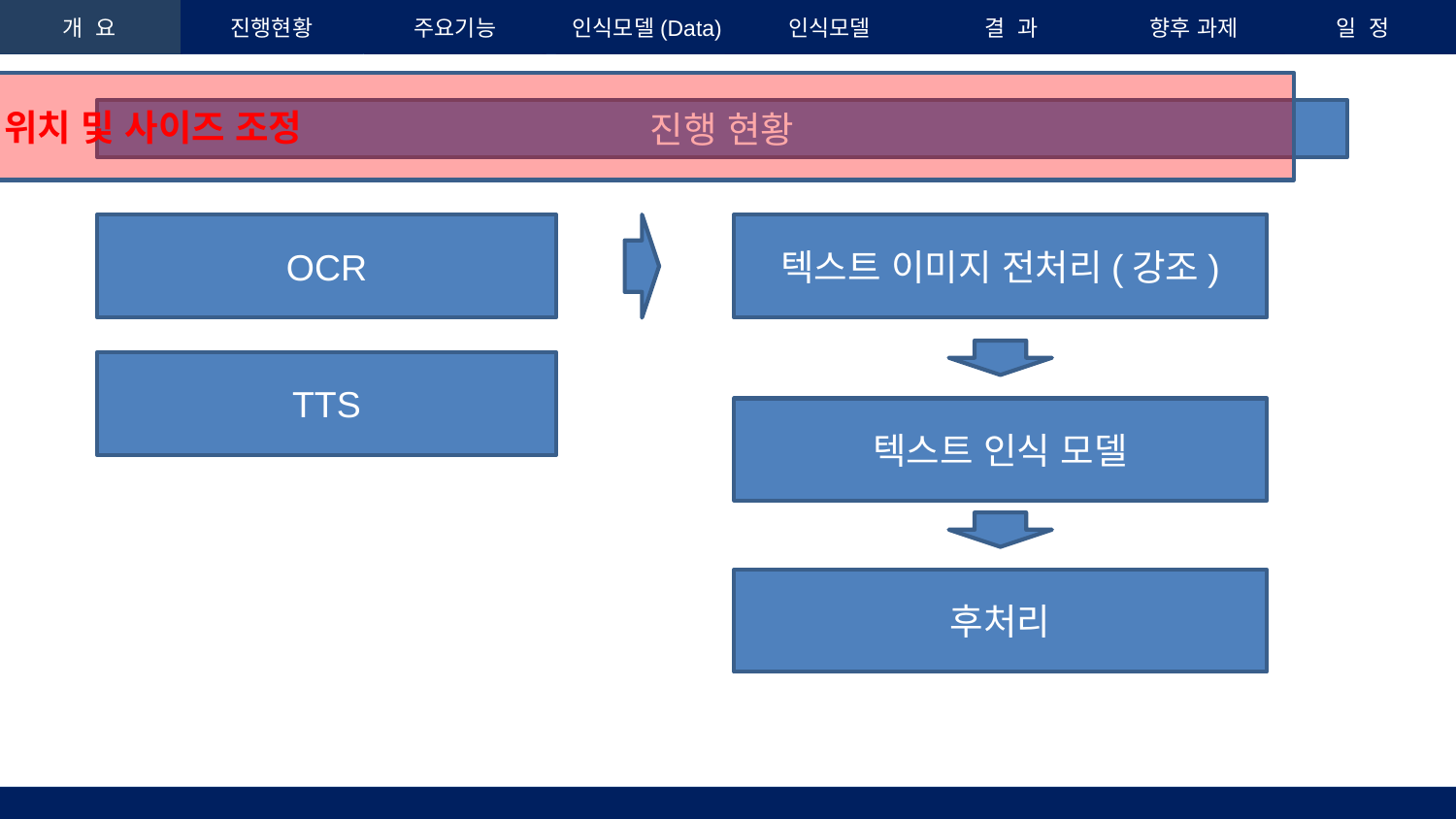

개  요
진행현황

주요기능

인식모델(Data)

인식모델

결  과

향후 과제

일  정
위치 및 사이즈 조정
진행 현황
OCR
텍스트 이미지 전처리(강조)

TTS
텍스트 인식 모델

후처리